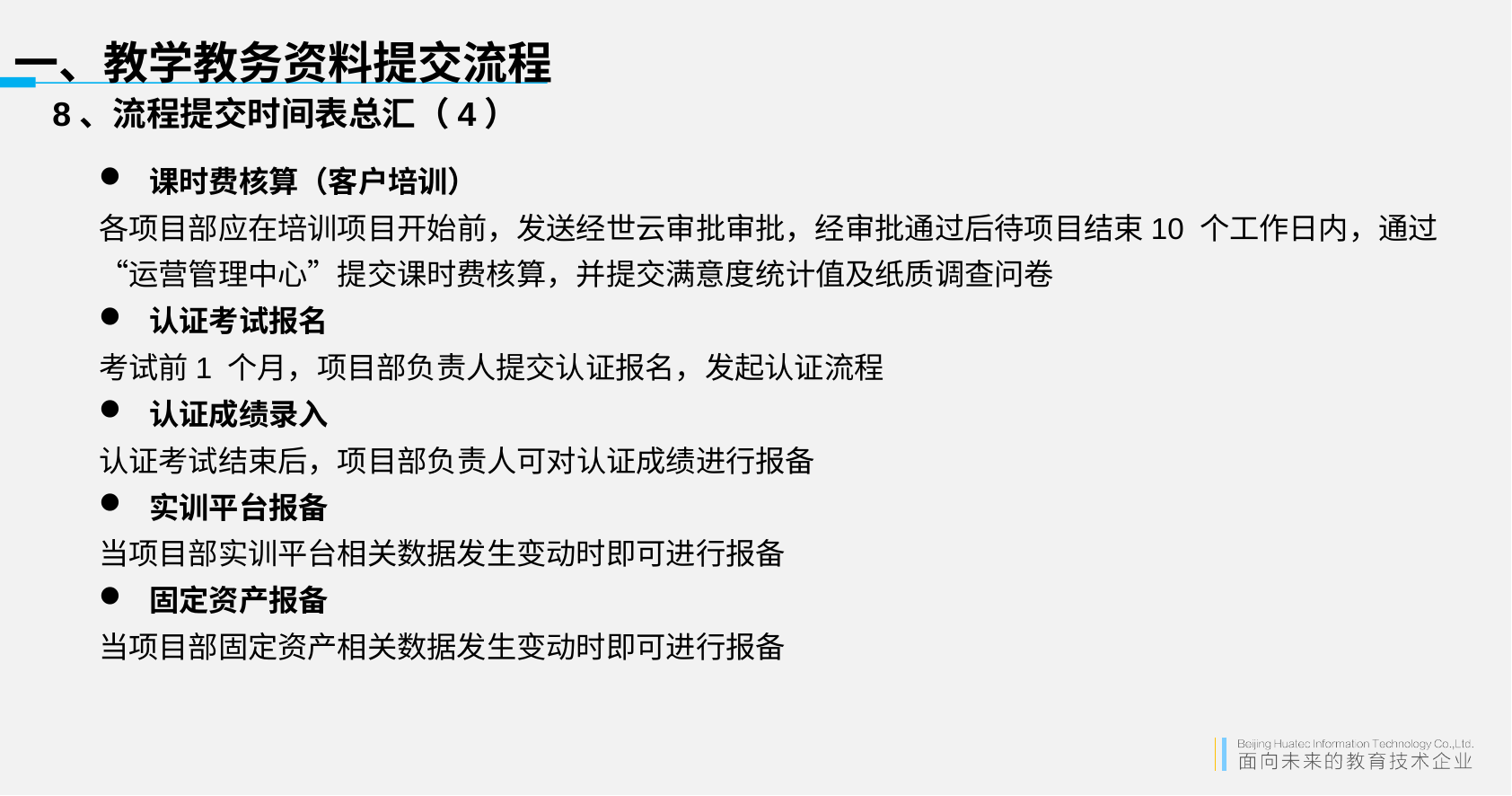

# 一、教学教务资料提交流程

8、流程提交时间表总汇（4）
课时费核算（客户培训）
各项目部应在培训项目开始前，发送经世云审批审批，经审批通过后待项目结束10 个工作日内，通过“运营管理中心”提交课时费核算，并提交满意度统计值及纸质调查问卷
认证考试报名
考试前1 个月，项目部负责人提交认证报名，发起认证流程
认证成绩录入
认证考试结束后，项目部负责人可对认证成绩进行报备
实训平台报备
当项目部实训平台相关数据发生变动时即可进行报备
固定资产报备
当项目部固定资产相关数据发生变动时即可进行报备